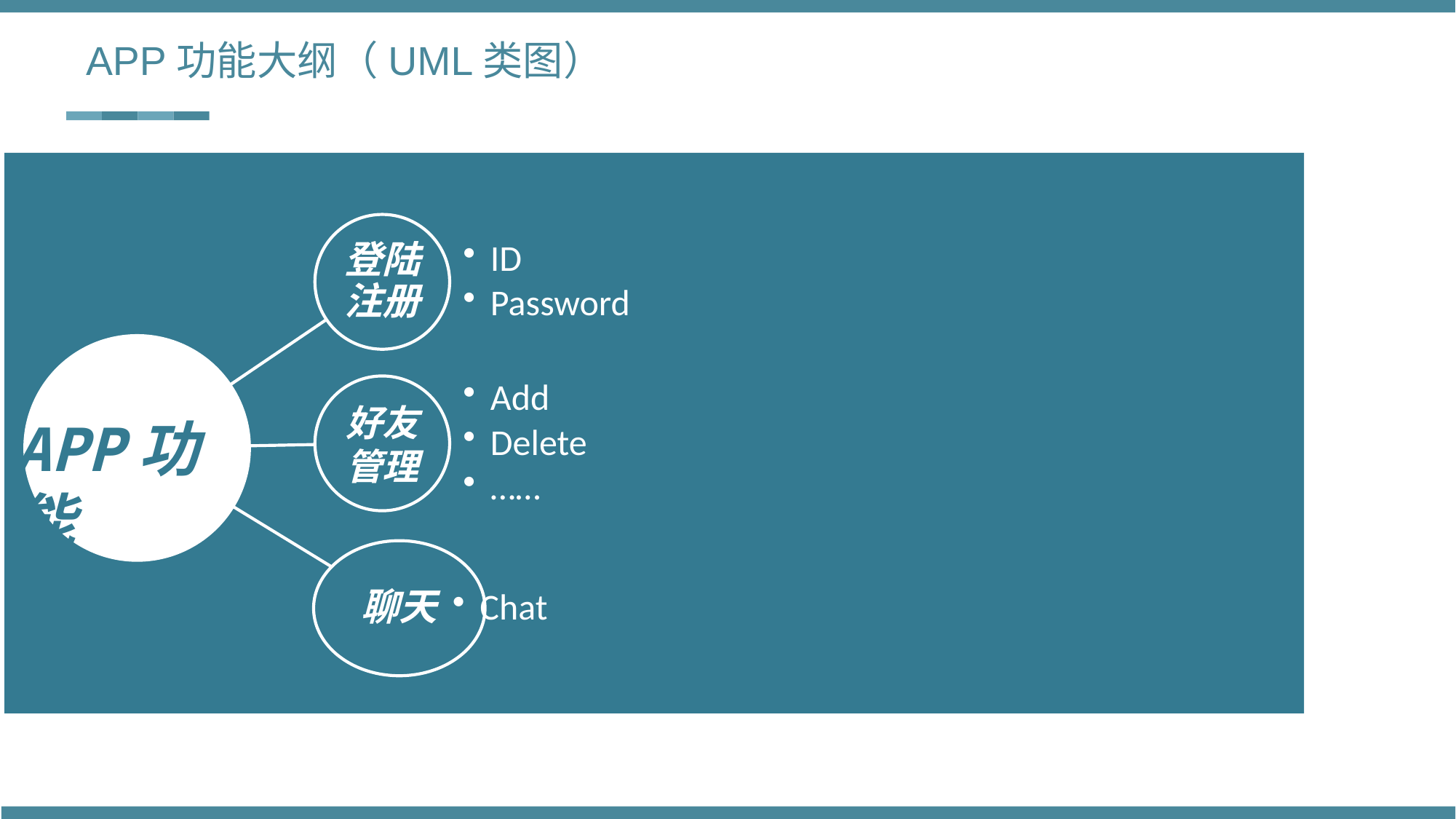

APP功能大纲（UML类图）

登陆注册
ID
Password

Add
Delete
……
聊天
Chat
好友管理
APP功能